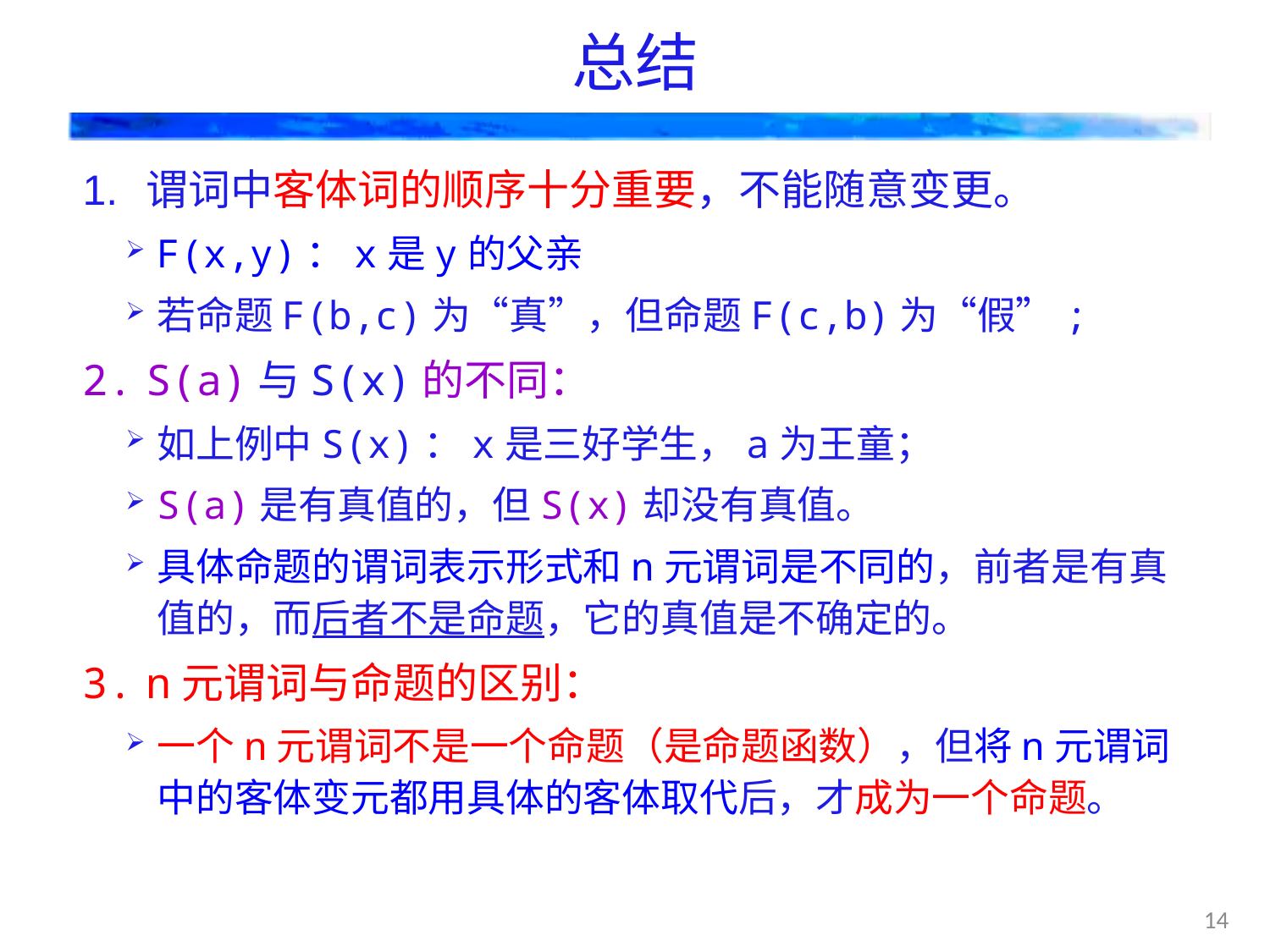

# 总结
谓词中客体词的顺序十分重要，不能随意变更。
F(x,y)：x是y的父亲
若命题F(b,c)为“真”，但命题F(c,b)为“假”;
S(a)与S(x)的不同：
如上例中S(x)：x是三好学生，a为王童；
S(a)是有真值的，但S(x)却没有真值。
具体命题的谓词表示形式和n元谓词是不同的，前者是有真值的，而后者不是命题，它的真值是不确定的。
n元谓词与命题的区别：
一个n元谓词不是一个命题（是命题函数），但将n元谓词中的客体变元都用具体的客体取代后，才成为一个命题。
14